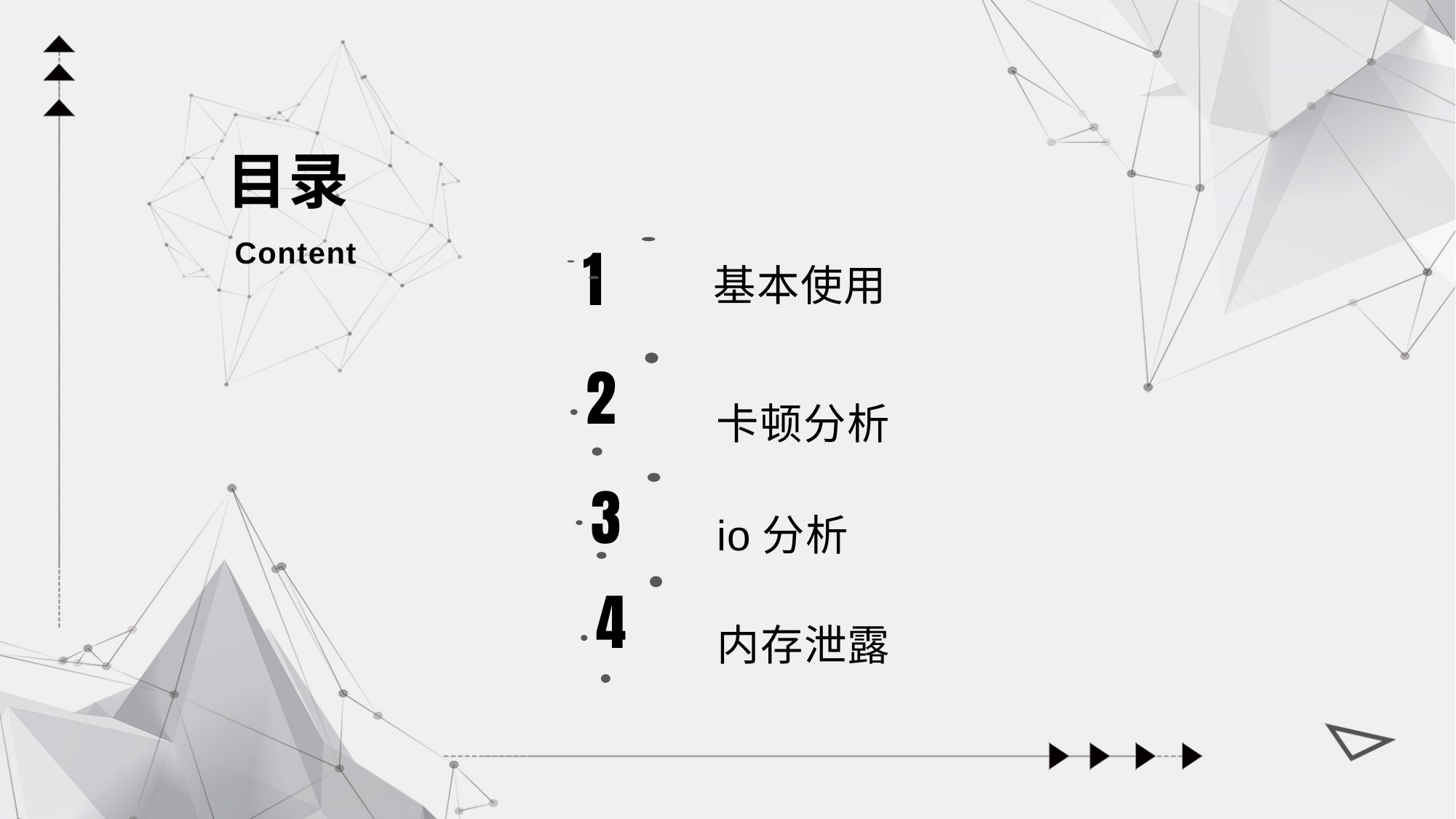

目录
Content

1

基本使用

2

卡顿分析

3

io分析

4

内存泄露